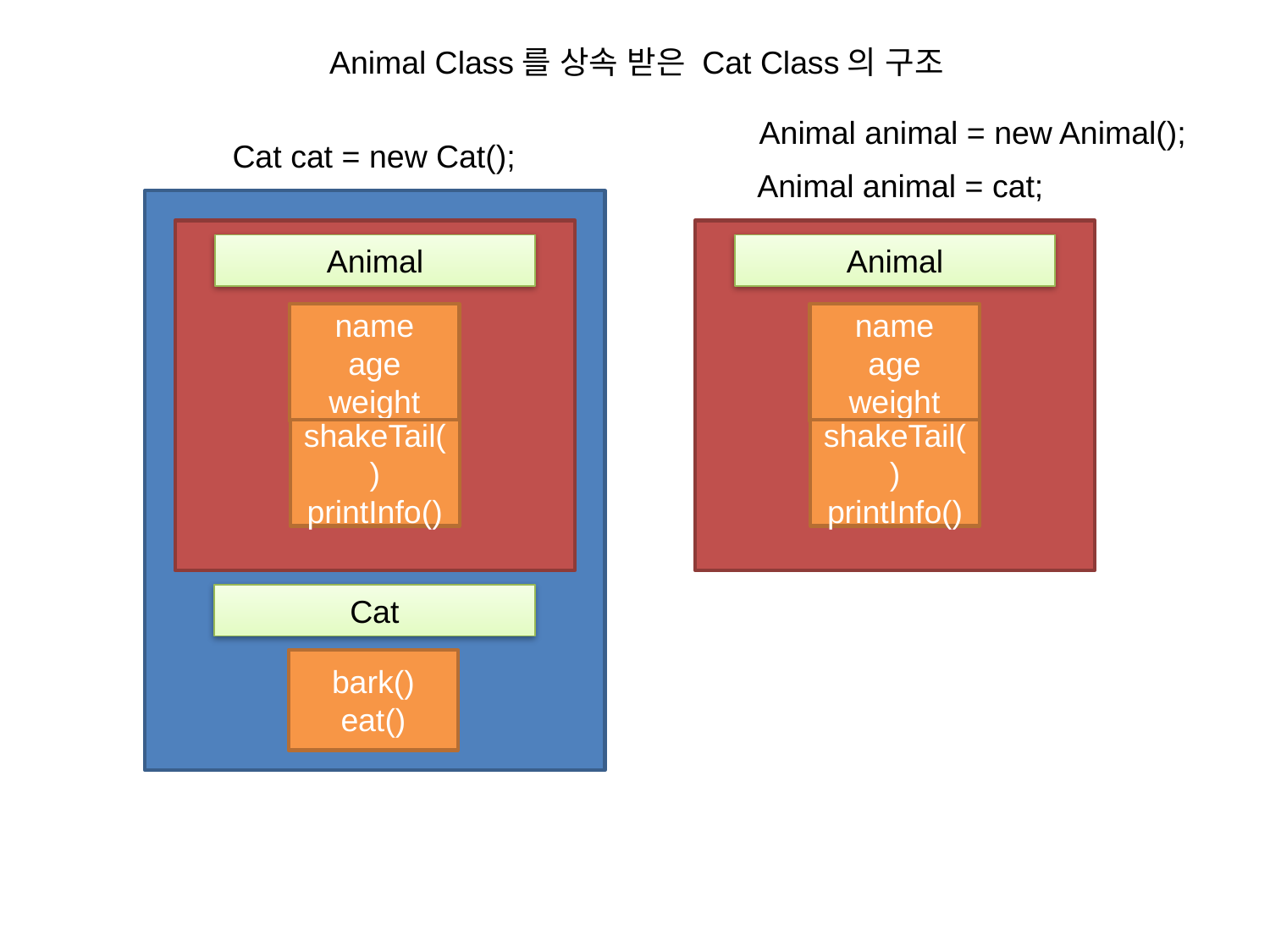

Animal Class를 상속 받은 Cat Class의 구조
Animal animal = new Animal();
Cat cat = new Cat();
Animal animal = cat;

Animal
Animal
name
age
weight
name
age
weight
shakeTail()
printInfo()
shakeTail()
printInfo()
Cat
bark()
eat()